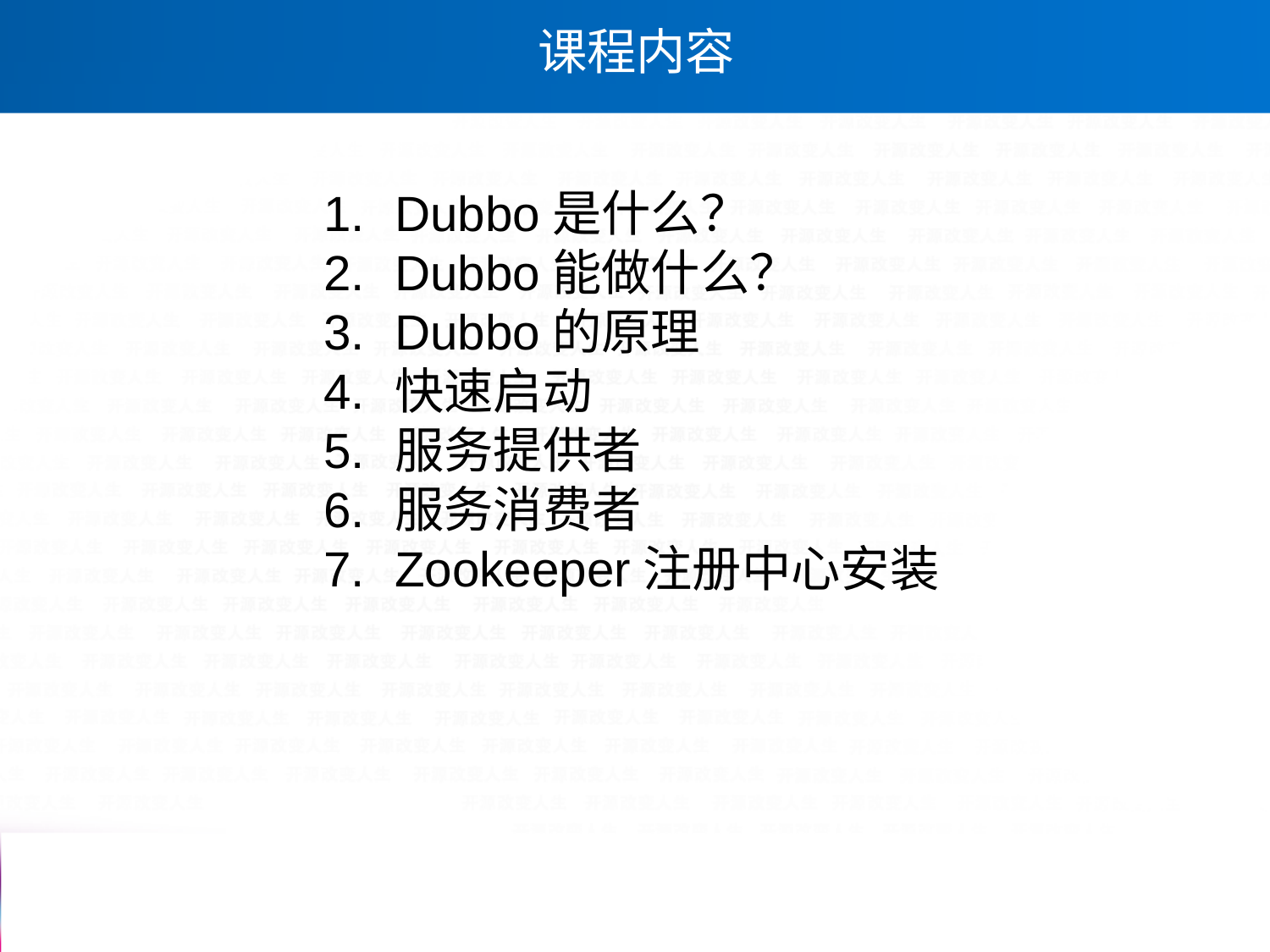

# 课程内容
Dubbo是什么？
Dubbo能做什么？
Dubbo的原理
快速启动
服务提供者
服务消费者
Zookeeper注册中心安装